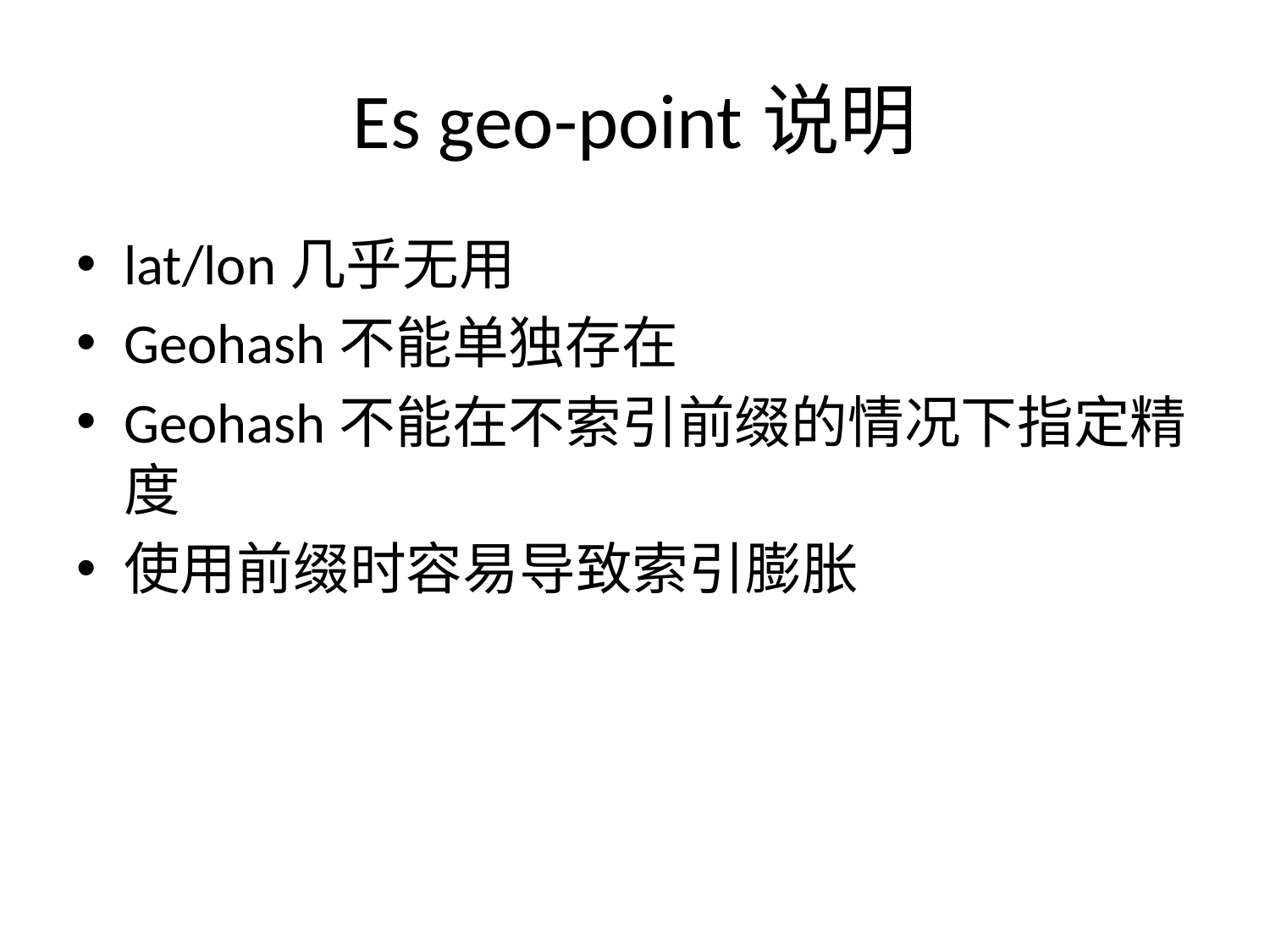

# Es geo-point说明
lat/lon几乎无用
Geohash不能单独存在
Geohash不能在不索引前缀的情况下指定精度
使用前缀时容易导致索引膨胀